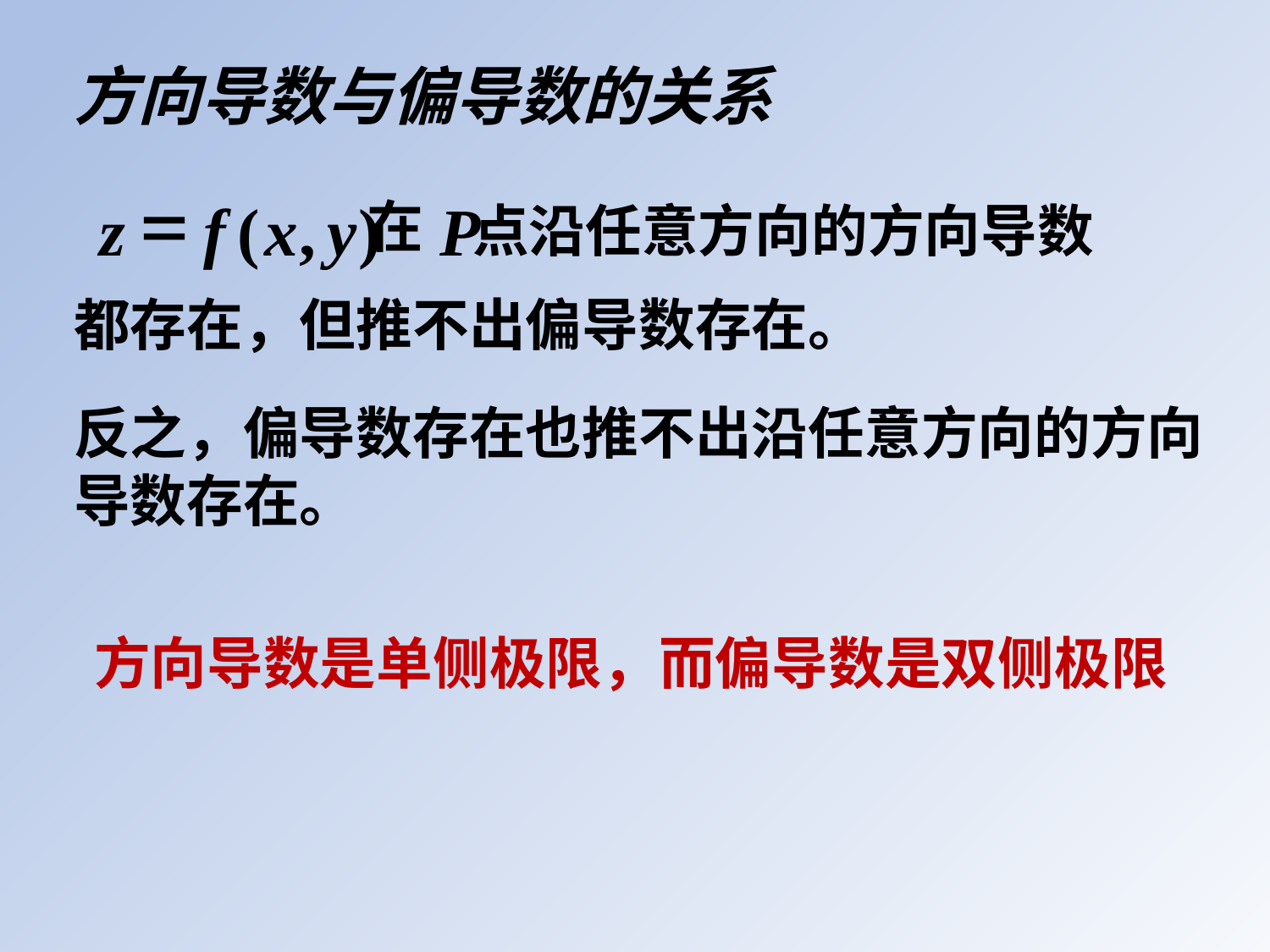

方向导数与偏导数的关系
=

z
f
(
x
,
y
)
P
在
点沿任意方向的方向导数
都存在，但推不出偏导数存在。
反之，偏导数存在也推不出沿任意方向的方向导数存在。
方向导数是单侧极限，而偏导数是双侧极限